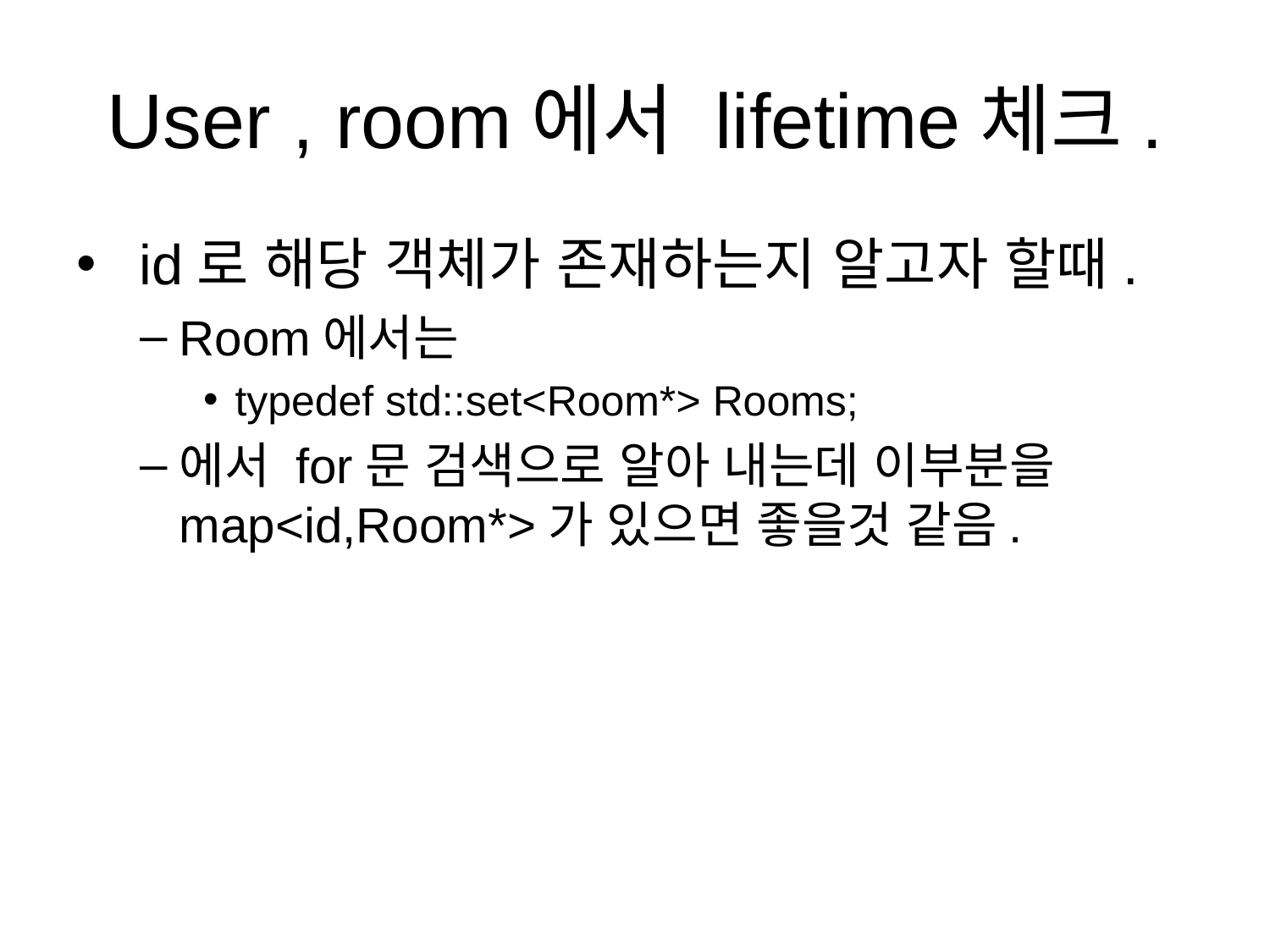

# User , room에서 lifetime체크.
 id로 해당 객체가 존재하는지 알고자 할때.
Room에서는
typedef std::set<Room*> Rooms;
에서 for문 검색으로 알아 내는데 이부분을 map<id,Room*>가 있으면 좋을것 같음.